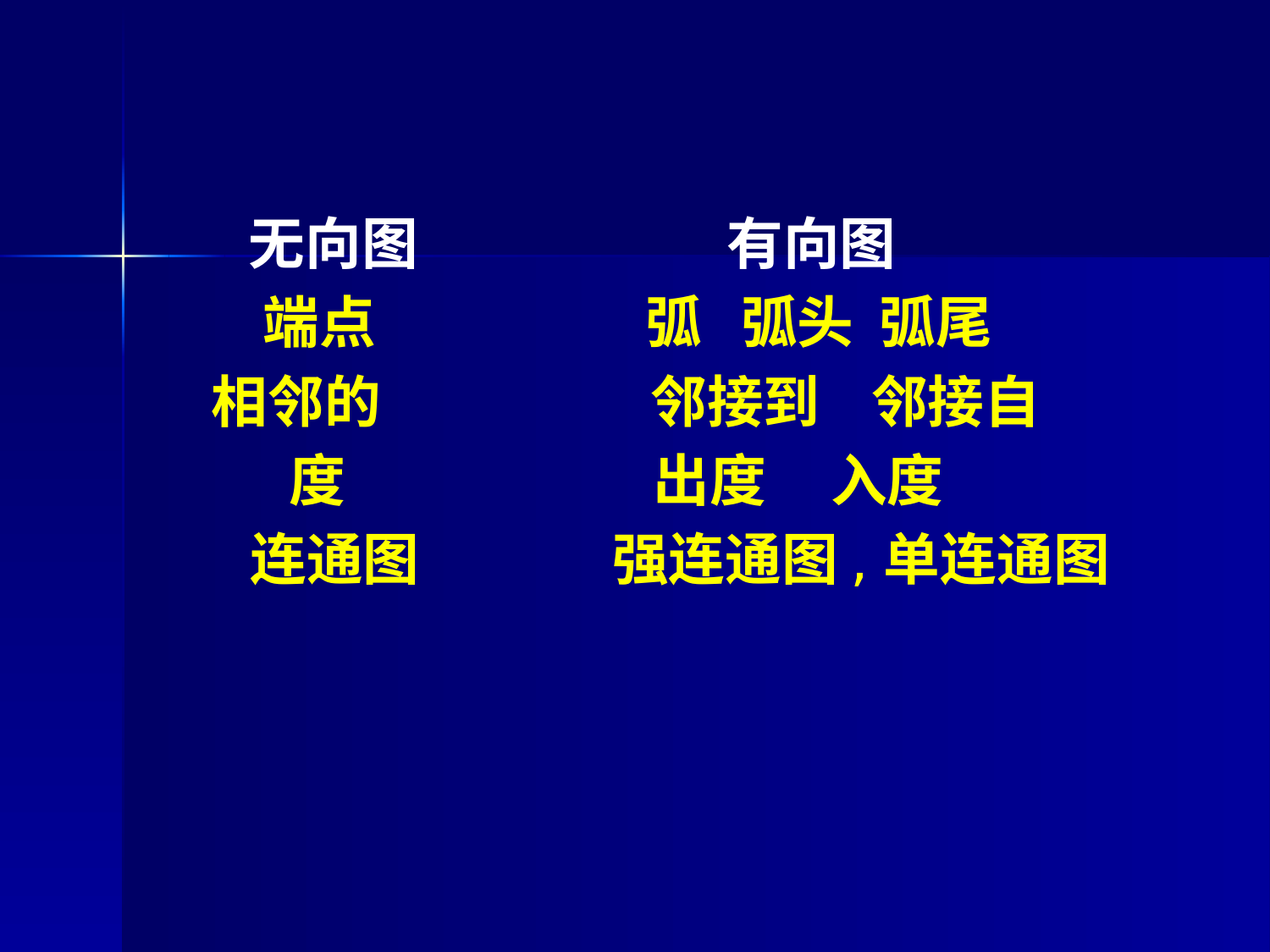

无向图                        有向图
              端点                     弧   弧头  弧尾
          相邻的                     邻接到    邻接自
                度                        出度     入度
             连通图               强连通图,单连通图